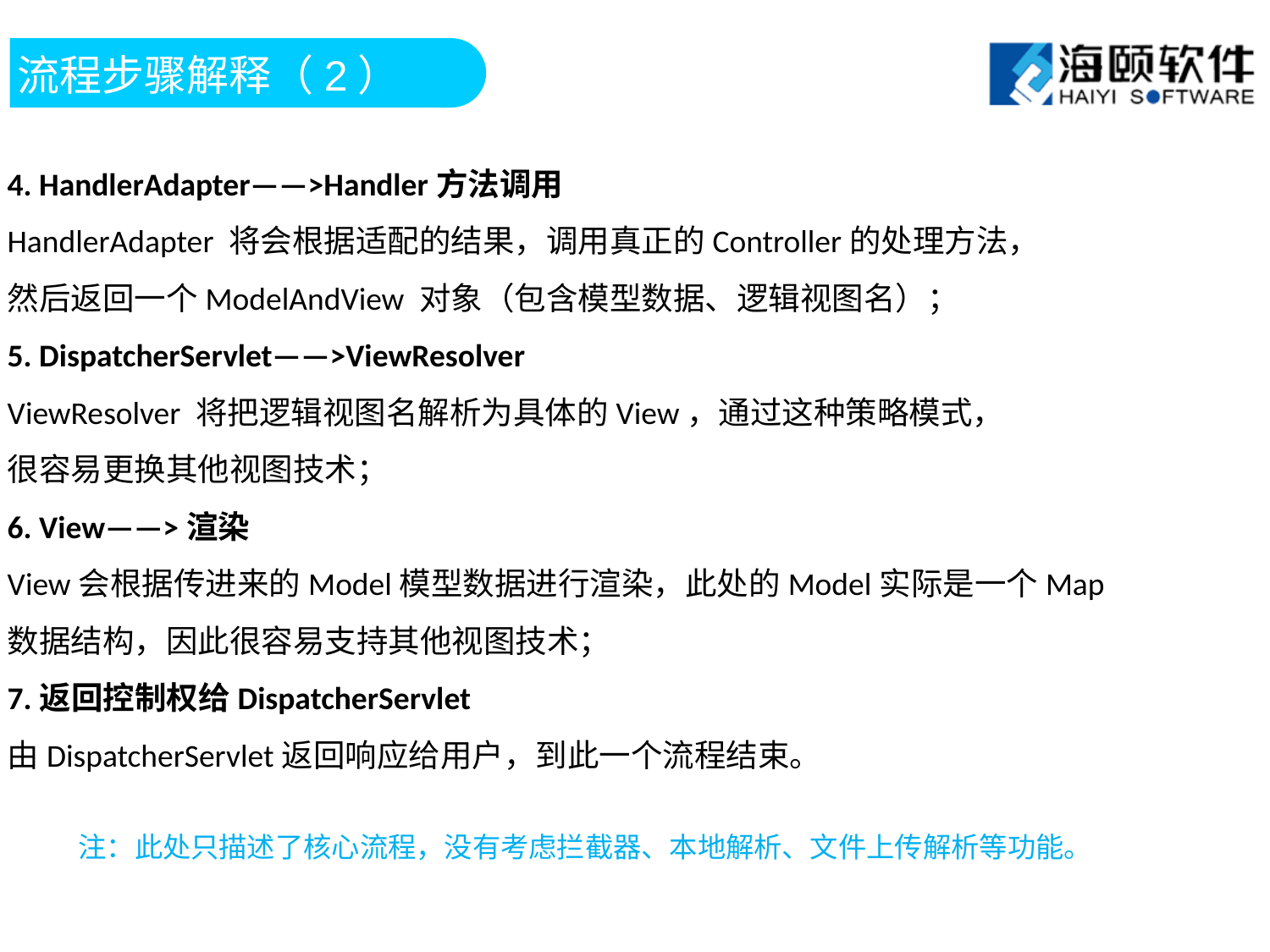

流程步骤解释（2）
4. HandlerAdapter——>Handler方法调用
HandlerAdapter 将会根据适配的结果，调用真正的Controller的处理方法，
然后返回一个ModelAndView 对象（包含模型数据、逻辑视图名）；
5. DispatcherServlet——>ViewResolver
ViewResolver 将把逻辑视图名解析为具体的View，通过这种策略模式，
很容易更换其他视图技术；
6. View——>渲染
View会根据传进来的Model模型数据进行渲染，此处的Model实际是一个Map
数据结构，因此很容易支持其他视图技术；
7.返回控制权给DispatcherServlet
由DispatcherServlet返回响应给用户，到此一个流程结束。
注：此处只描述了核心流程，没有考虑拦截器、本地解析、文件上传解析等功能。